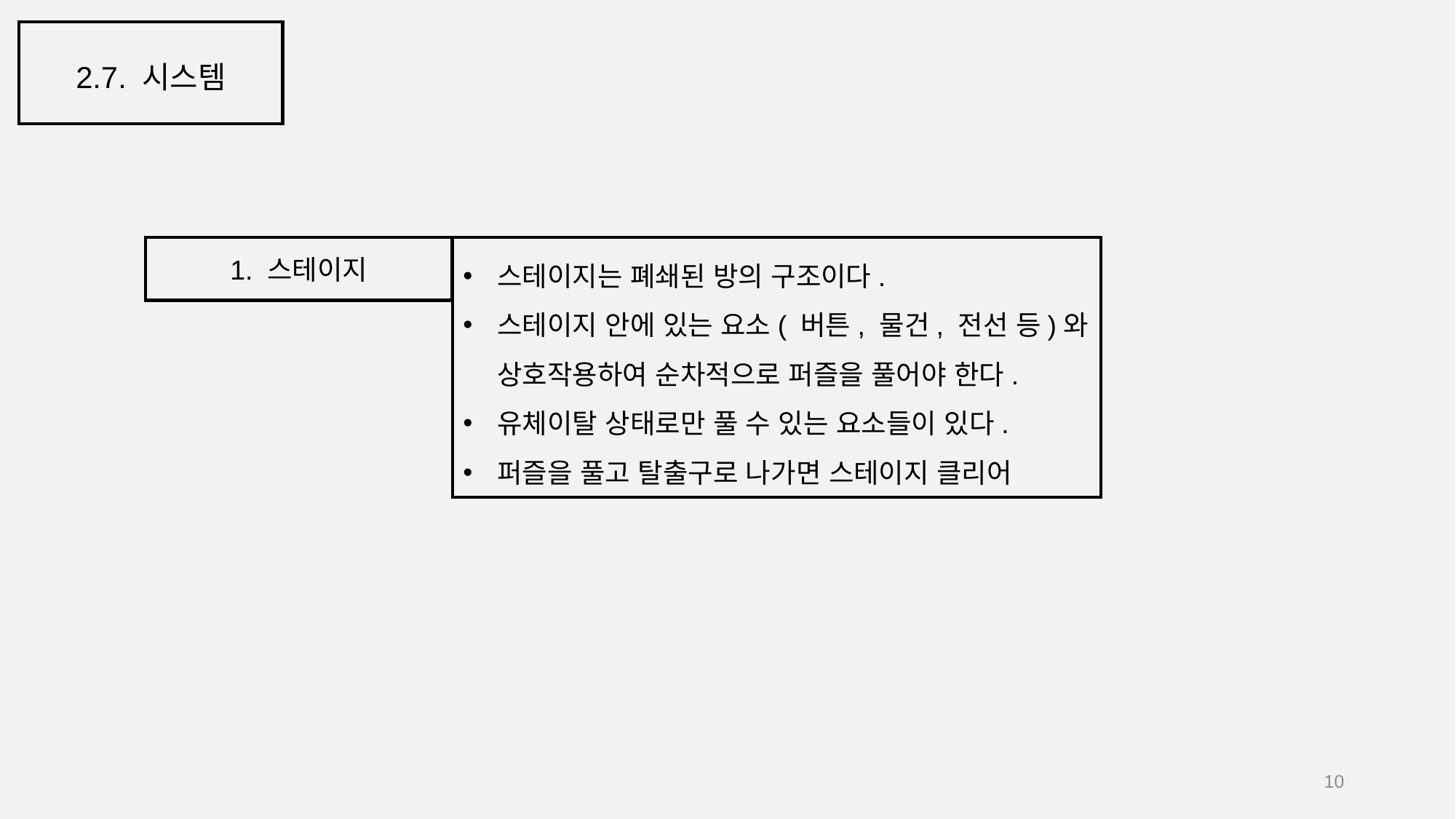

2.7. 시스템
1. 스테이지
스테이지는 폐쇄된 방의 구조이다.
스테이지 안에 있는 요소( 버튼, 물건, 전선 등)와 상호작용하여 순차적으로 퍼즐을 풀어야 한다.
유체이탈 상태로만 풀 수 있는 요소들이 있다.
퍼즐을 풀고 탈출구로 나가면 스테이지 클리어
10